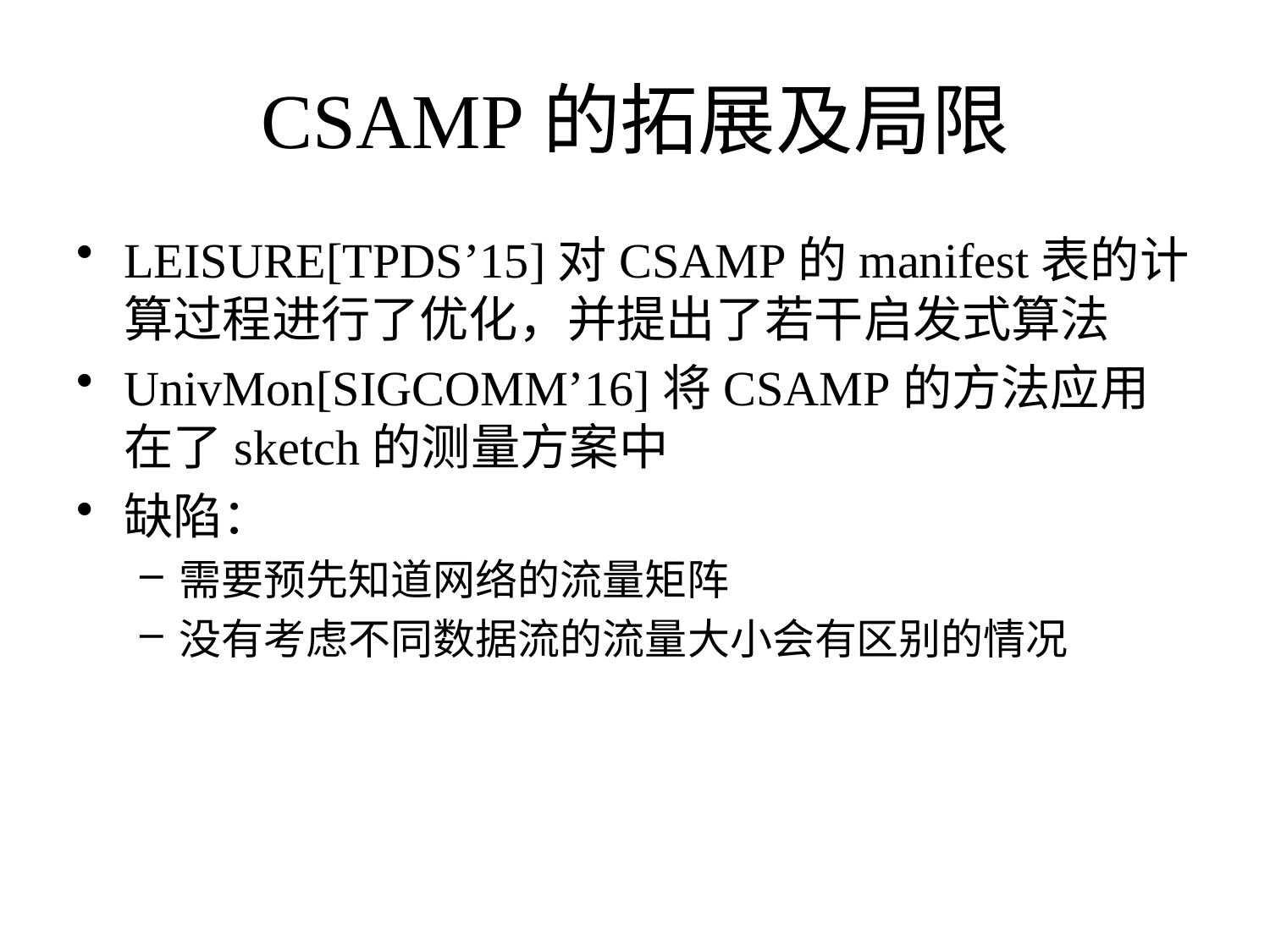

# CSAMP的拓展及局限
LEISURE[TPDS’15]对CSAMP的manifest表的计算过程进行了优化，并提出了若干启发式算法
UnivMon[SIGCOMM’16]将CSAMP的方法应用在了sketch的测量方案中
缺陷：
需要预先知道网络的流量矩阵
没有考虑不同数据流的流量大小会有区别的情况